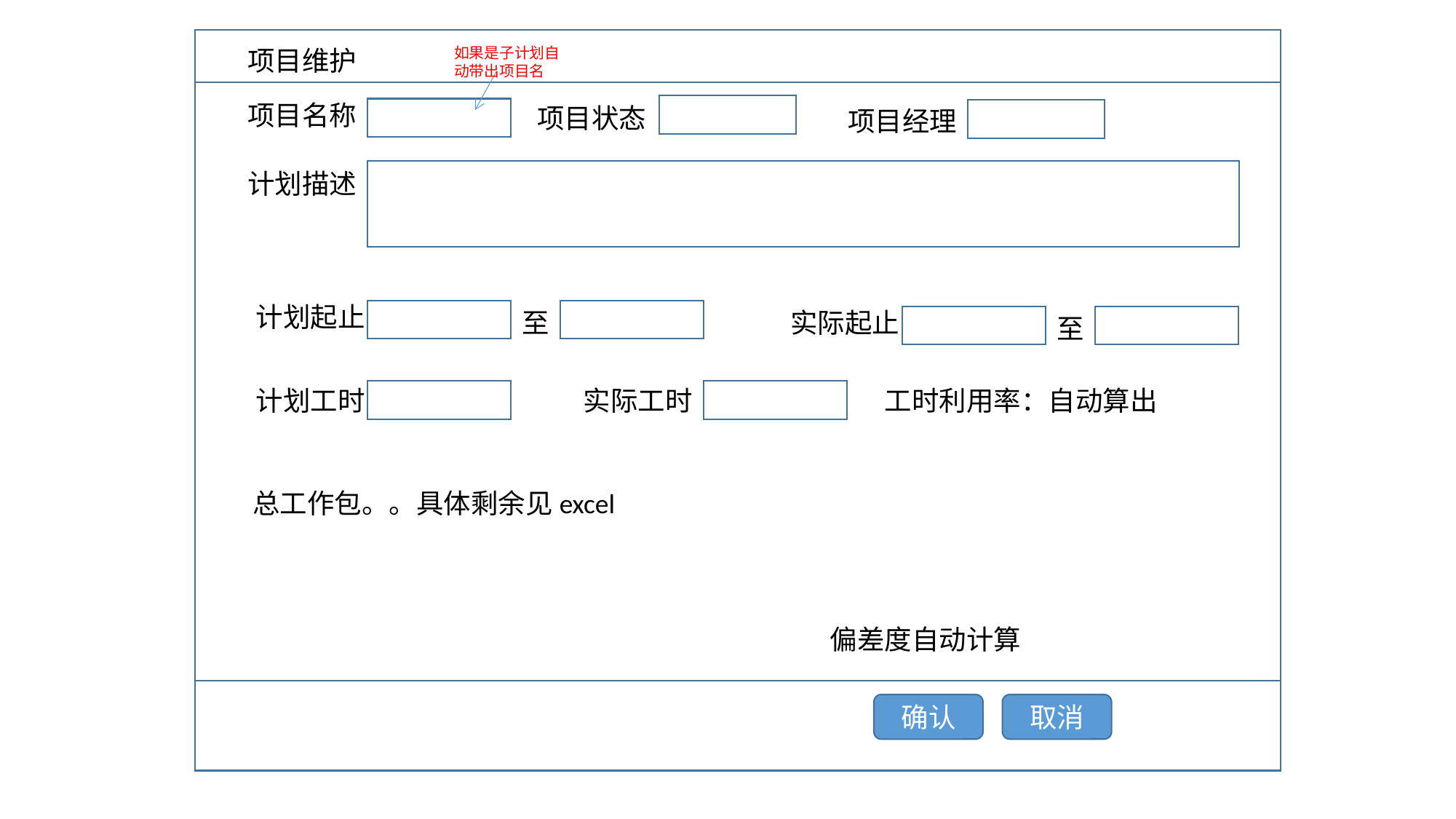

项目维护
如果是子计划自动带出项目名

项目名称

项目状态

项目经理

计划描述

计划起止

至

实际起止

至

计划工时
实际工时
工时利用率：自动算出

总工作包。。具体剩余见excel
偏差度自动计算
确认
取消